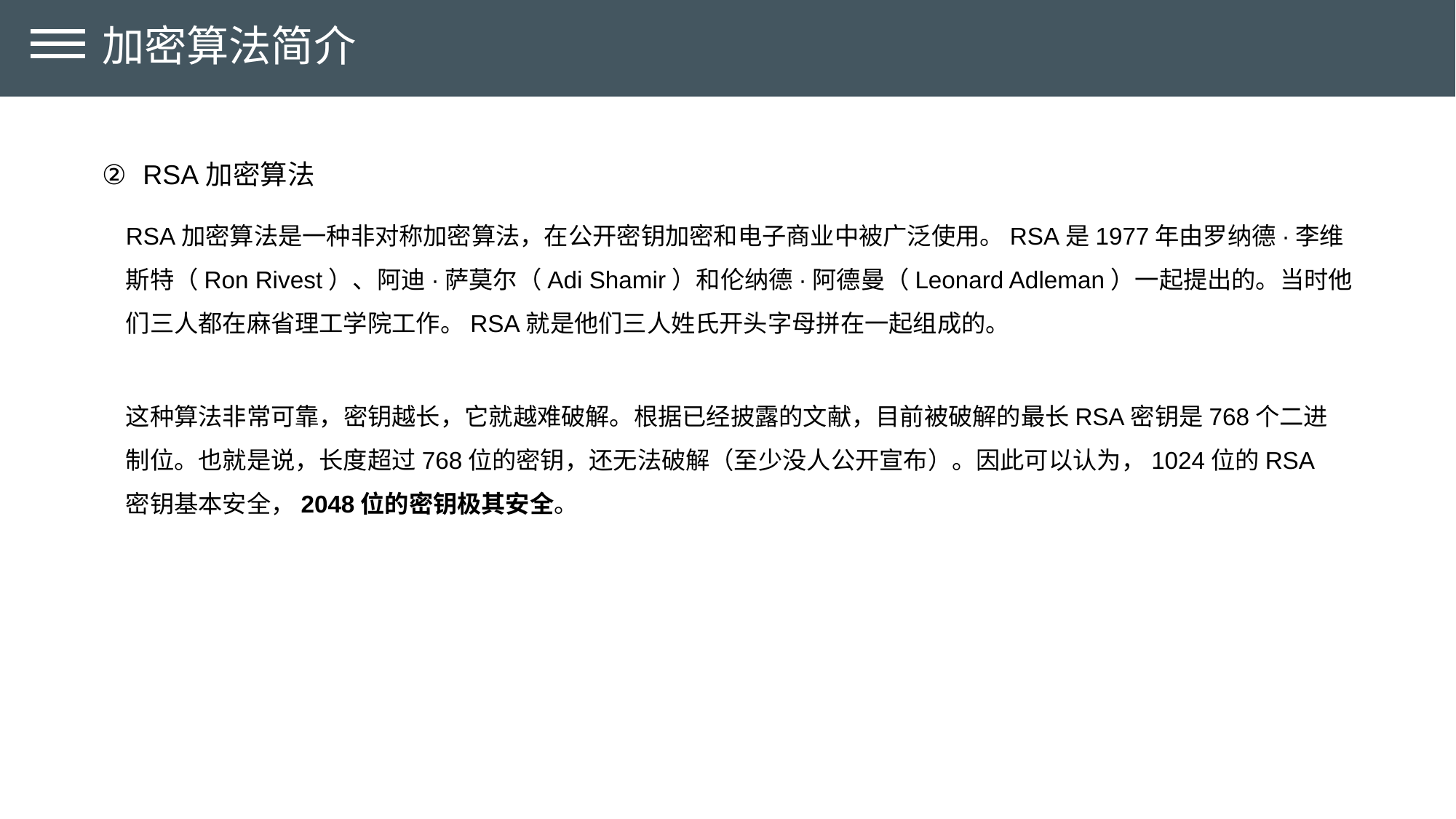

加密算法简介
RSA加密算法
RSA加密算法是一种非对称加密算法，在公开密钥加密和电子商业中被广泛使用。RSA是1977年由罗纳德·李维斯特（Ron Rivest）、阿迪·萨莫尔（Adi Shamir）和伦纳德·阿德曼（Leonard Adleman）一起提出的。当时他们三人都在麻省理工学院工作。RSA就是他们三人姓氏开头字母拼在一起组成的。
这种算法非常可靠，密钥越长，它就越难破解。根据已经披露的文献，目前被破解的最长RSA密钥是768个二进制位。也就是说，长度超过768位的密钥，还无法破解（至少没人公开宣布）。因此可以认为，1024位的RSA密钥基本安全，2048位的密钥极其安全。